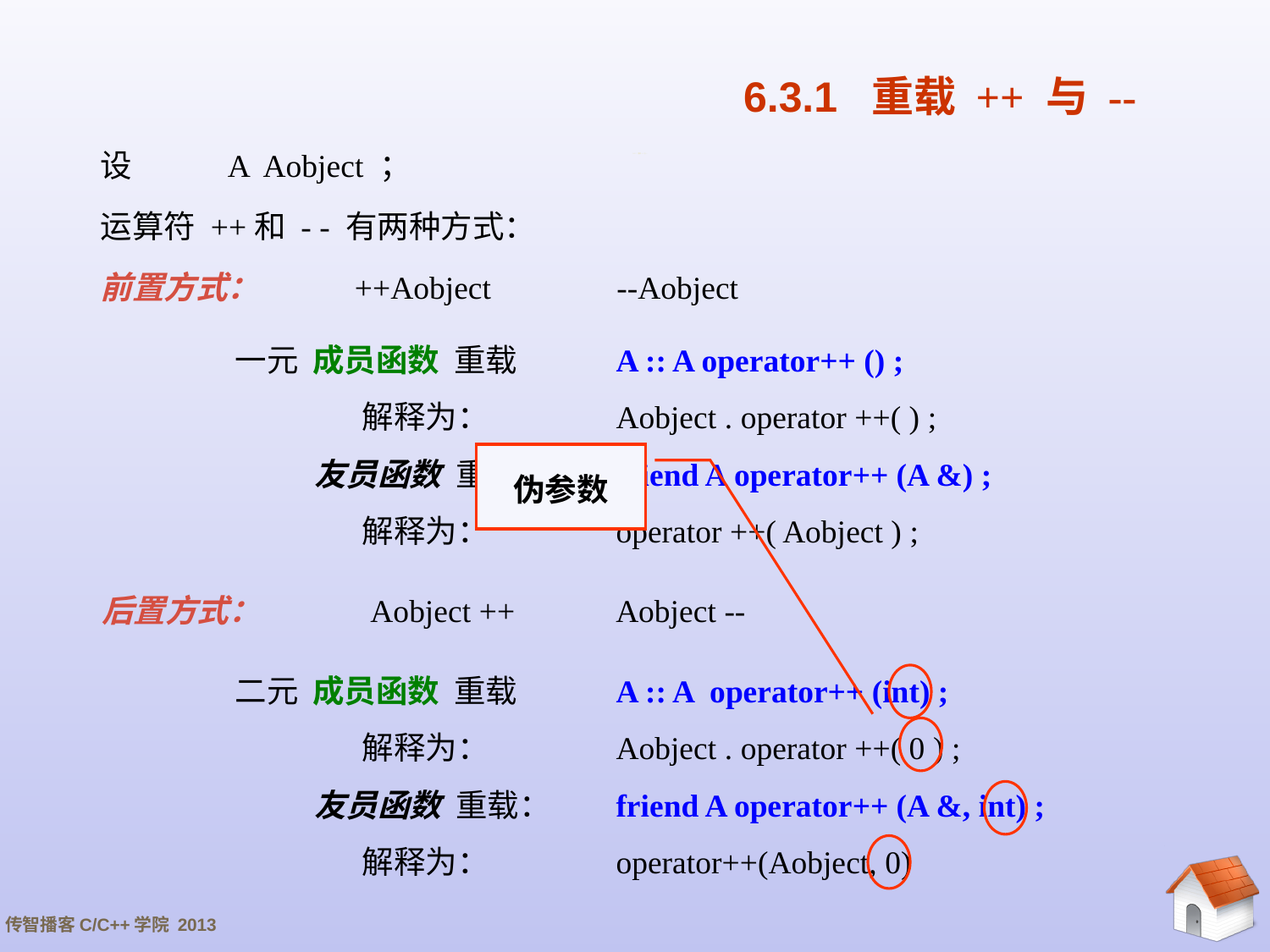

6.3.1  重载 ++ 与 --
# 6.3.1  重载++与--
设	A  Aobject ；
运算符 ++和 - - 有两种方式：
前置方式： 	++Aobject	 --Aobject
一元  成员函数  重载	A :: A operator++ () ;
	解释为：	Aobject . operator ++( ) ;
          友员函数  重载	friend A operator++ (A &) ;
	解释为： 	operator ++( Aobject ) ;
伪参数
后置方式：	 Aobject ++	 Aobject --
二元  成员函数  重载	A :: A  operator++ (int) ;
	解释为： 	Aobject . operator ++( 0 ) ;
          友员函数  重载：	friend A operator++ (A &, int) ;
	解释为： 	operator++(Aobject, 0)